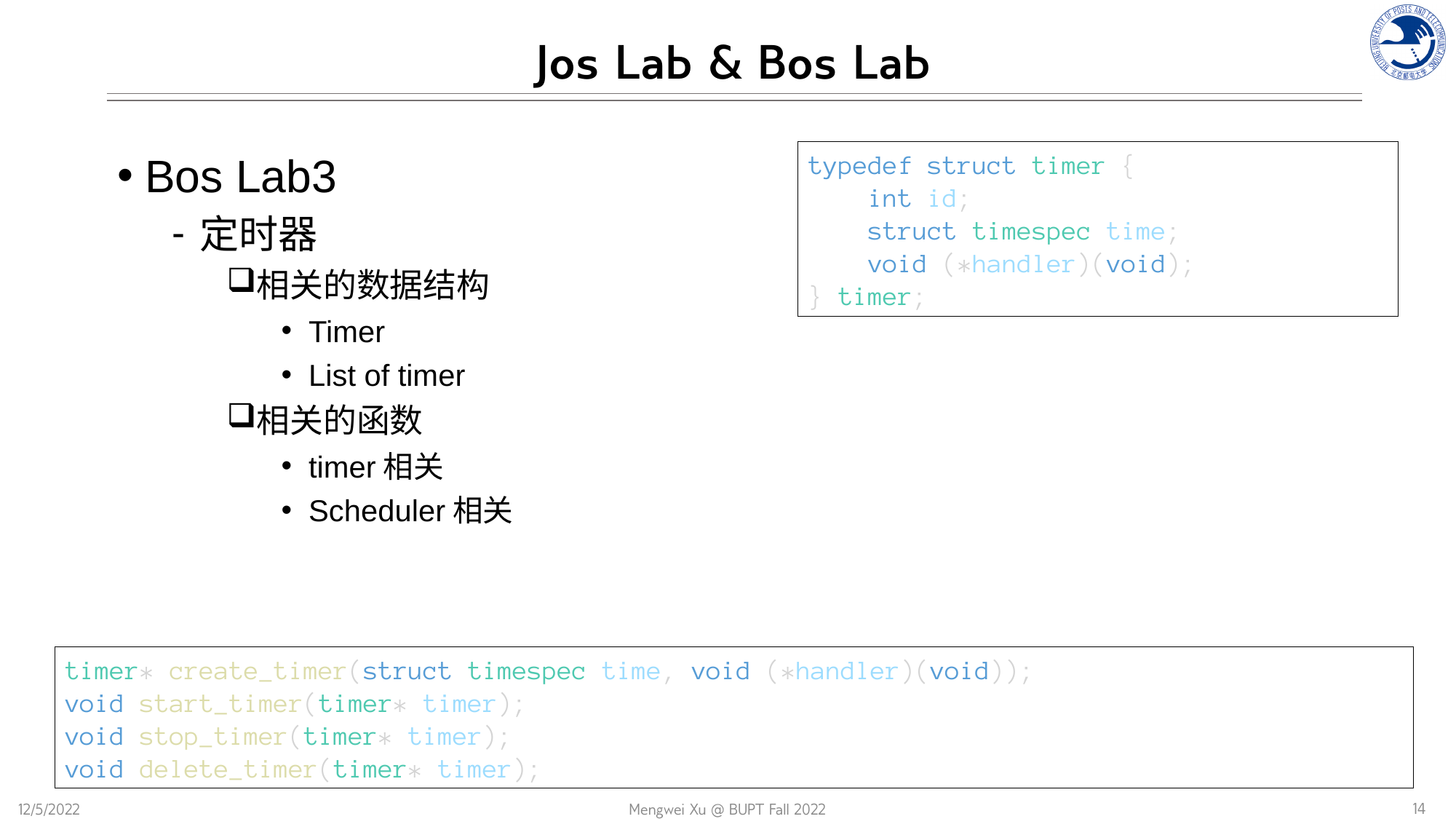

Jos Lab & Bos Lab
Bos Lab3
定时器
相关的数据结构
Timer
List of timer
相关的函数
timer相关
Scheduler相关

typedef struct timer {
    int id;
    struct timespec time;
    void (*handler)(void);
} timer;
timer* create_timer(struct timespec time, void (*handler)(void));
void start_timer(timer* timer);
void stop_timer(timer* timer);
void delete_timer(timer* timer);
14
Mengwei Xu @ BUPT Fall 2022
12/5/2022